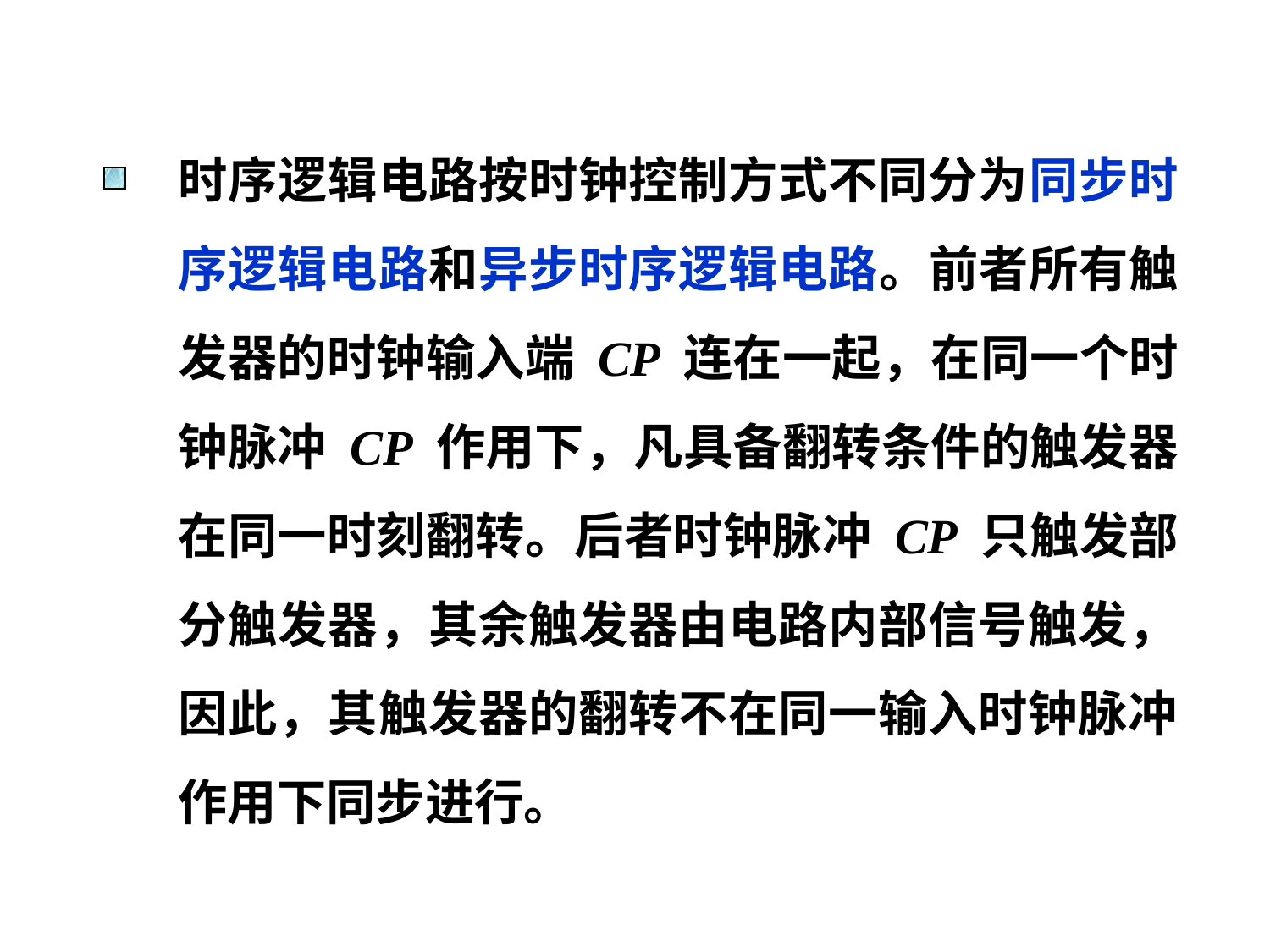

时序逻辑电路按时钟控制方式不同分为同步时序逻辑电路和异步时序逻辑电路。前者所有触发器的时钟输入端 CP 连在一起，在同一个时钟脉冲 CP 作用下，凡具备翻转条件的触发器在同一时刻翻转。后者时钟脉冲 CP 只触发部分触发器，其余触发器由电路内部信号触发，因此，其触发器的翻转不在同一输入时钟脉冲作用下同步进行。